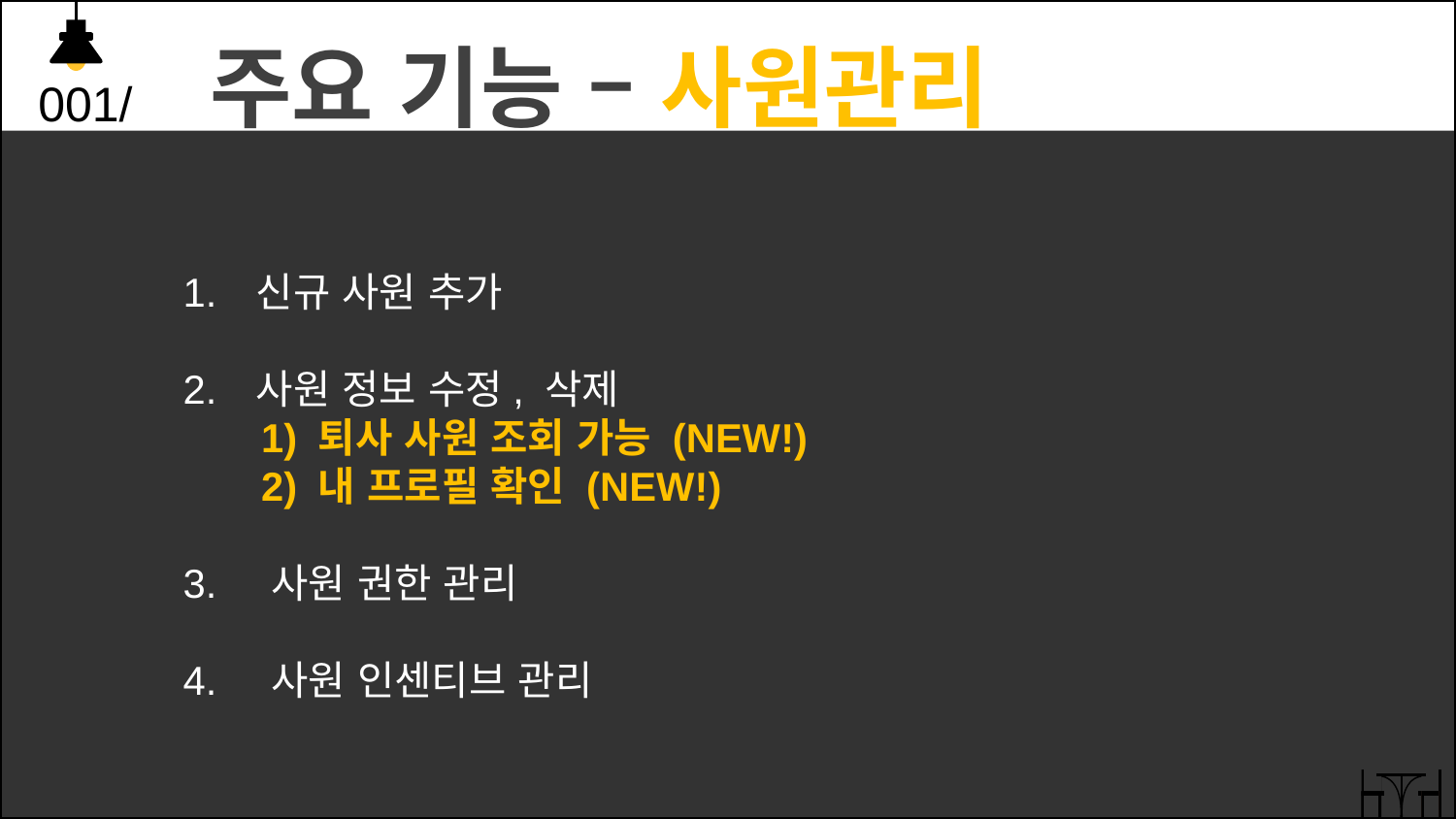

주요 기능 – 사원관리
001/

신규 사원 추가

사원 정보 수정, 삭제
       1) 퇴사 사원 조회 가능 (NEW!)
       2) 내 프로필 확인 (NEW!)

3.    사원 권한 관리

4.    사원 인센티브 관리